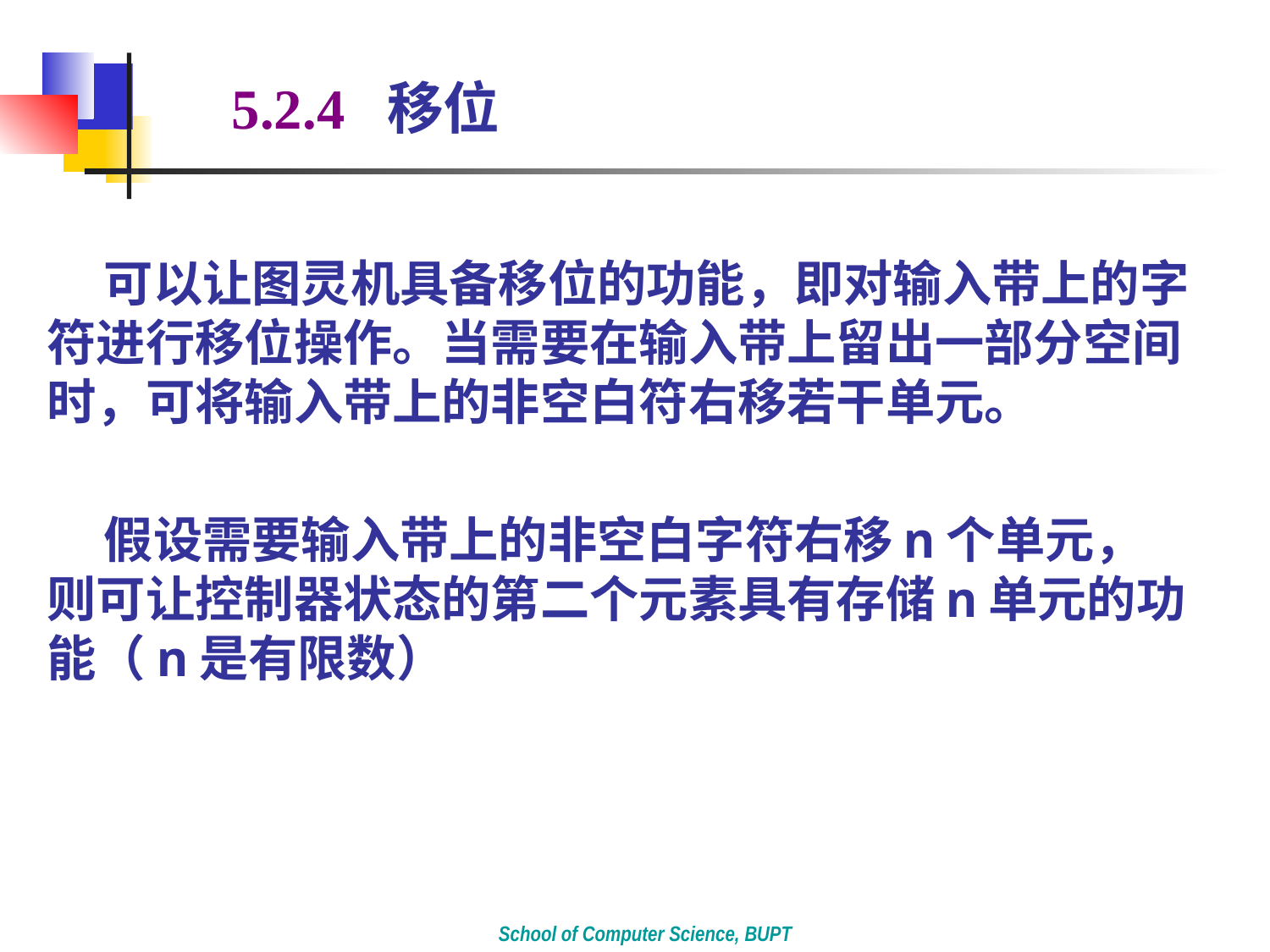

5.2.4  移位
    可以让图灵机具备移位的功能，即对输入带上的字符进行移位操作。当需要在输入带上留出一部分空间时，可将输入带上的非空白符右移若干单元。

    假设需要输入带上的非空白字符右移n个单元，则可让控制器状态的第二个元素具有存储n单元的功能（n是有限数）

School of Computer Science, BUPT
10